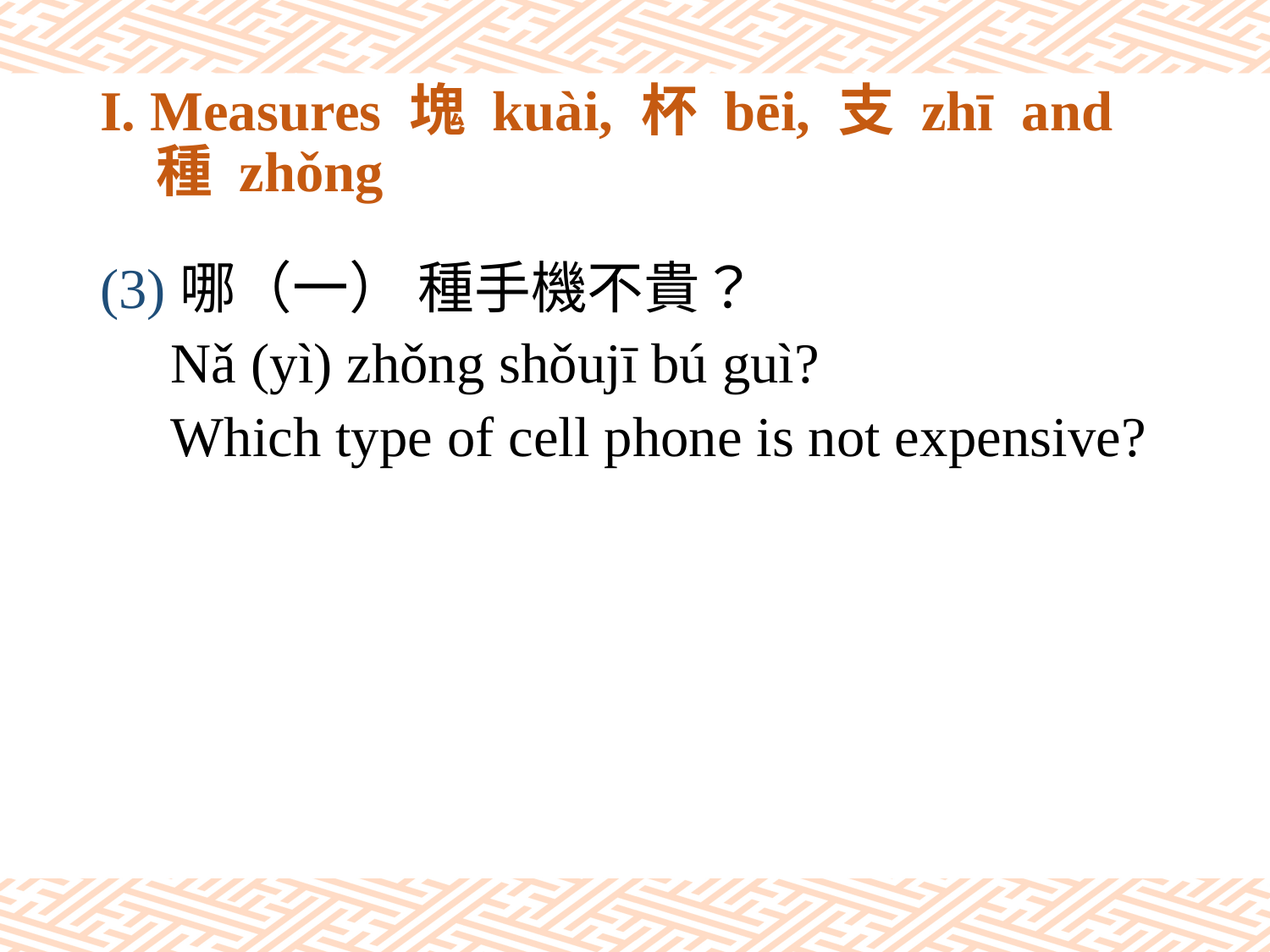

# I. Measures 塊 kuài, 杯 bēi, 支 zhī  and 種 zhǒng
(3)哪（一） 種手機不貴？
     Nǎ (yì) zhǒng shǒujī bú guì?
     Which type of cell phone is not expensive?